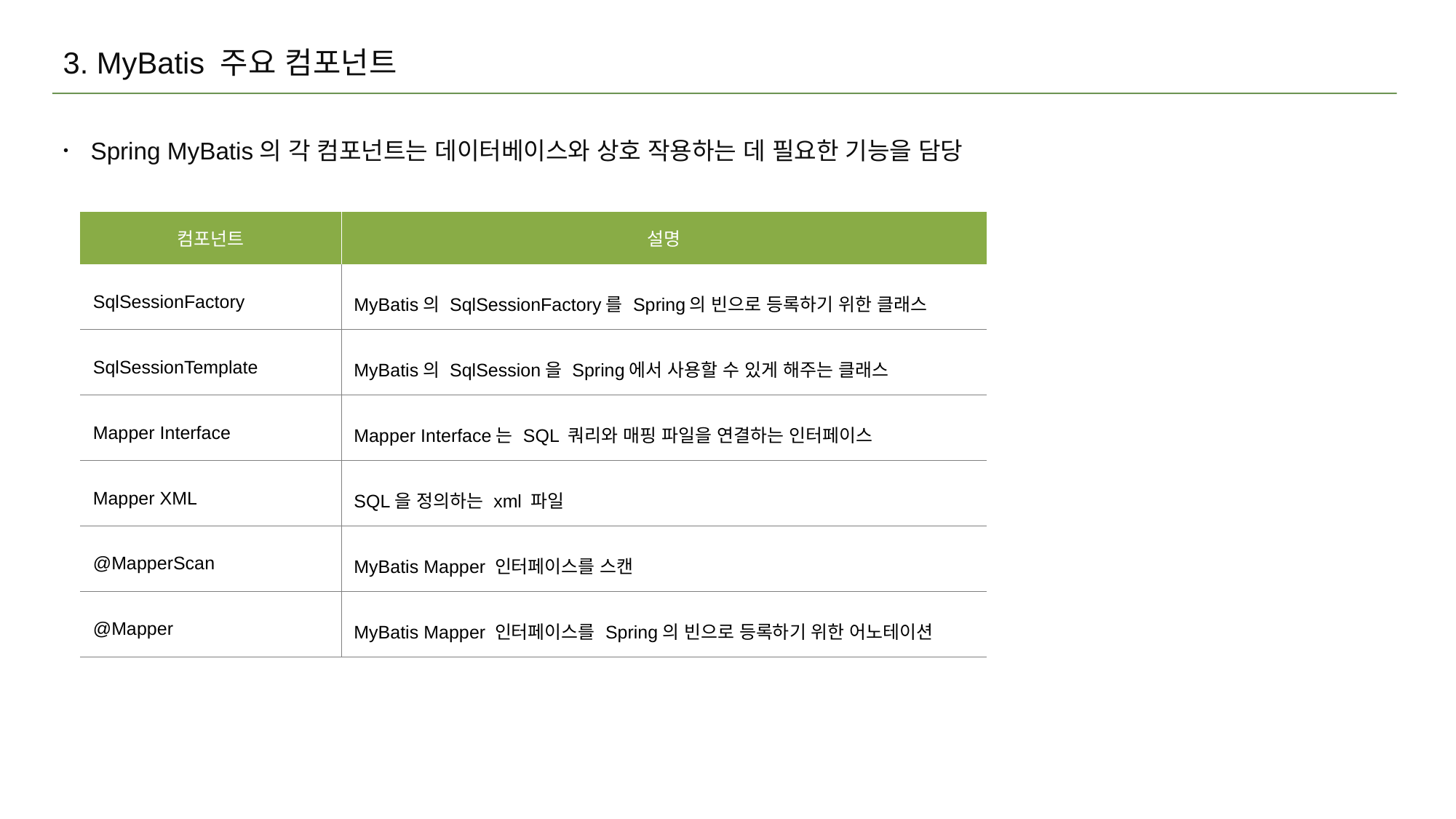

# 3. MyBatis 주요 컴포넌트
Spring MyBatis의 각 컴포넌트는 데이터베이스와 상호 작용하는 데 필요한 기능을 담당
| 컴포넌트 | 설명 |
| --- | --- |
| SqlSessionFactory | MyBatis의 SqlSessionFactory를 Spring의 빈으로 등록하기 위한 클래스 |
| SqlSessionTemplate | MyBatis의 SqlSession을 Spring에서 사용할 수 있게 해주는 클래스 |
| Mapper Interface | Mapper Interface는 SQL 쿼리와 매핑 파일을 연결하는 인터페이스 |
| Mapper XML | SQL을 정의하는 xml 파일 |
| @MapperScan | MyBatis Mapper 인터페이스를 스캔 |
| @Mapper | MyBatis Mapper 인터페이스를 Spring의 빈으로 등록하기 위한 어노테이션 |